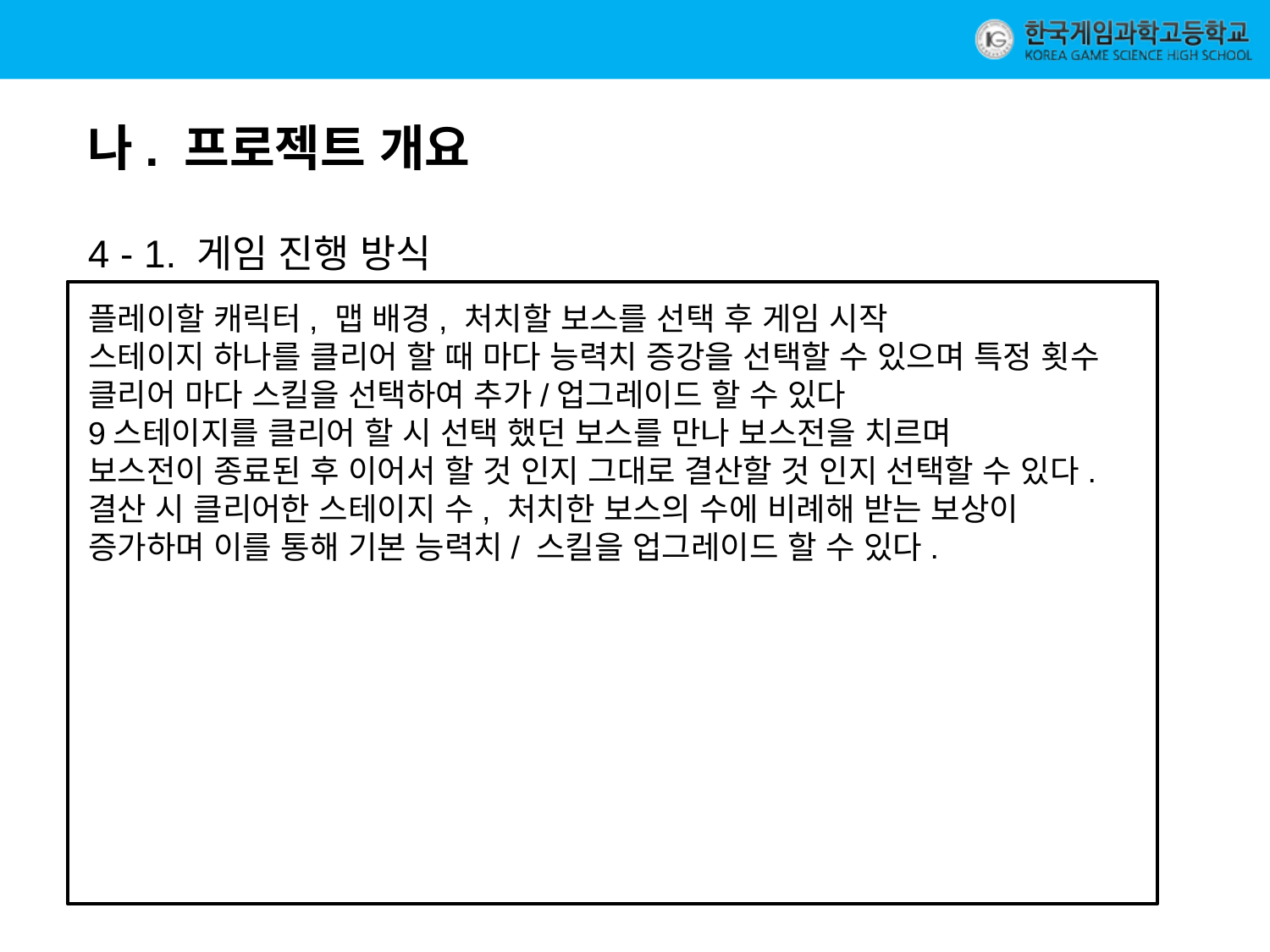

나. 프로젝트 개요
4 - 1. 게임 진행 방식

플레이할 캐릭터, 맵 배경, 처치할 보스를 선택 후 게임 시작
스테이지 하나를 클리어 할 때 마다 능력치 증강을 선택할 수 있으며 특정 횟수 클리어 마다 스킬을 선택하여 추가/업그레이드 할 수 있다
9스테이지를 클리어 할 시 선택 했던 보스를 만나 보스전을 치르며
보스전이 종료된 후 이어서 할 것 인지 그대로 결산할 것 인지 선택할 수 있다.
결산 시 클리어한 스테이지 수, 처치한 보스의 수에 비례해 받는 보상이 증가하며 이를 통해 기본 능력치/ 스킬을 업그레이드 할 수 있다.